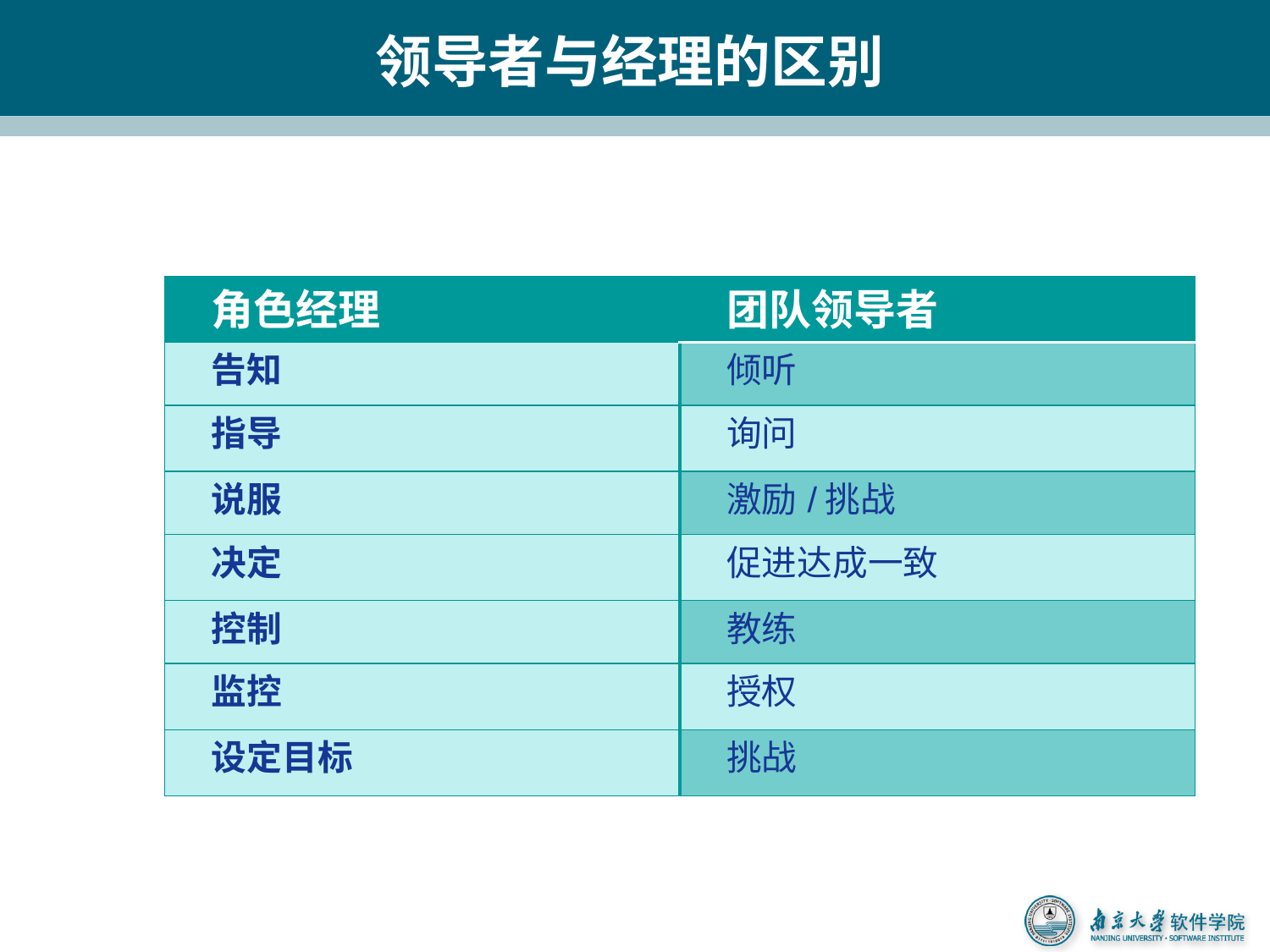

# 领导者与经理的区别
| 角色经理 | 团队领导者 |
| --- | --- |
| 告知 | 倾听 |
| 指导 | 询问 |
| 说服 | 激励/挑战 |
| 决定 | 促进达成一致 |
| 控制 | 教练 |
| 监控 | 授权 |
| 设定目标 | 挑战 |